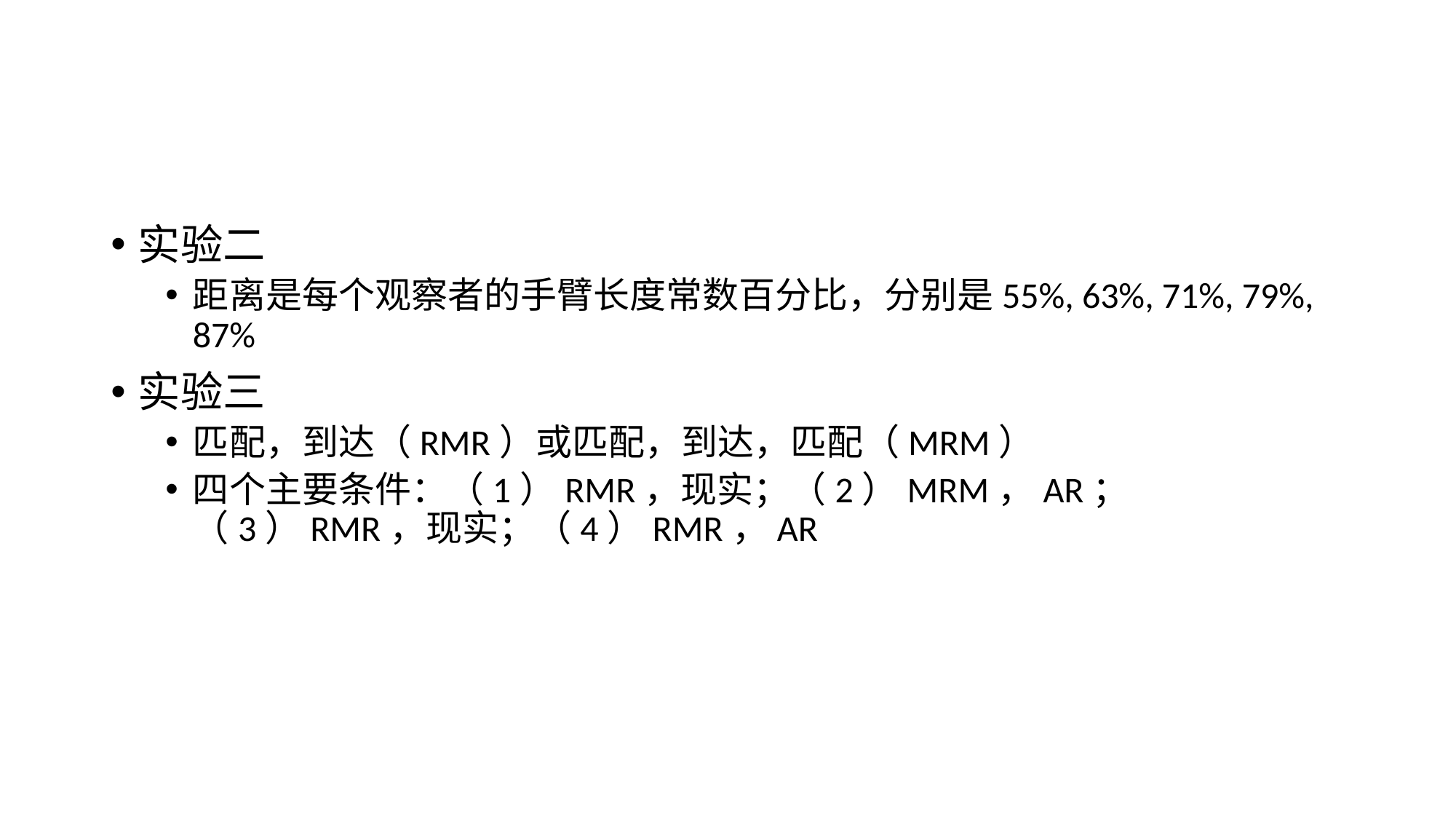

#
实验二
距离是每个观察者的手臂长度常数百分比，分别是55%, 63%, 71%, 79%,  87%
实验三
匹配，到达（RMR）或匹配，到达，匹配（MRM）
四个主要条件：（1）RMR，现实；（2）MRM，AR；（3）RMR，现实；（4）RMR，AR